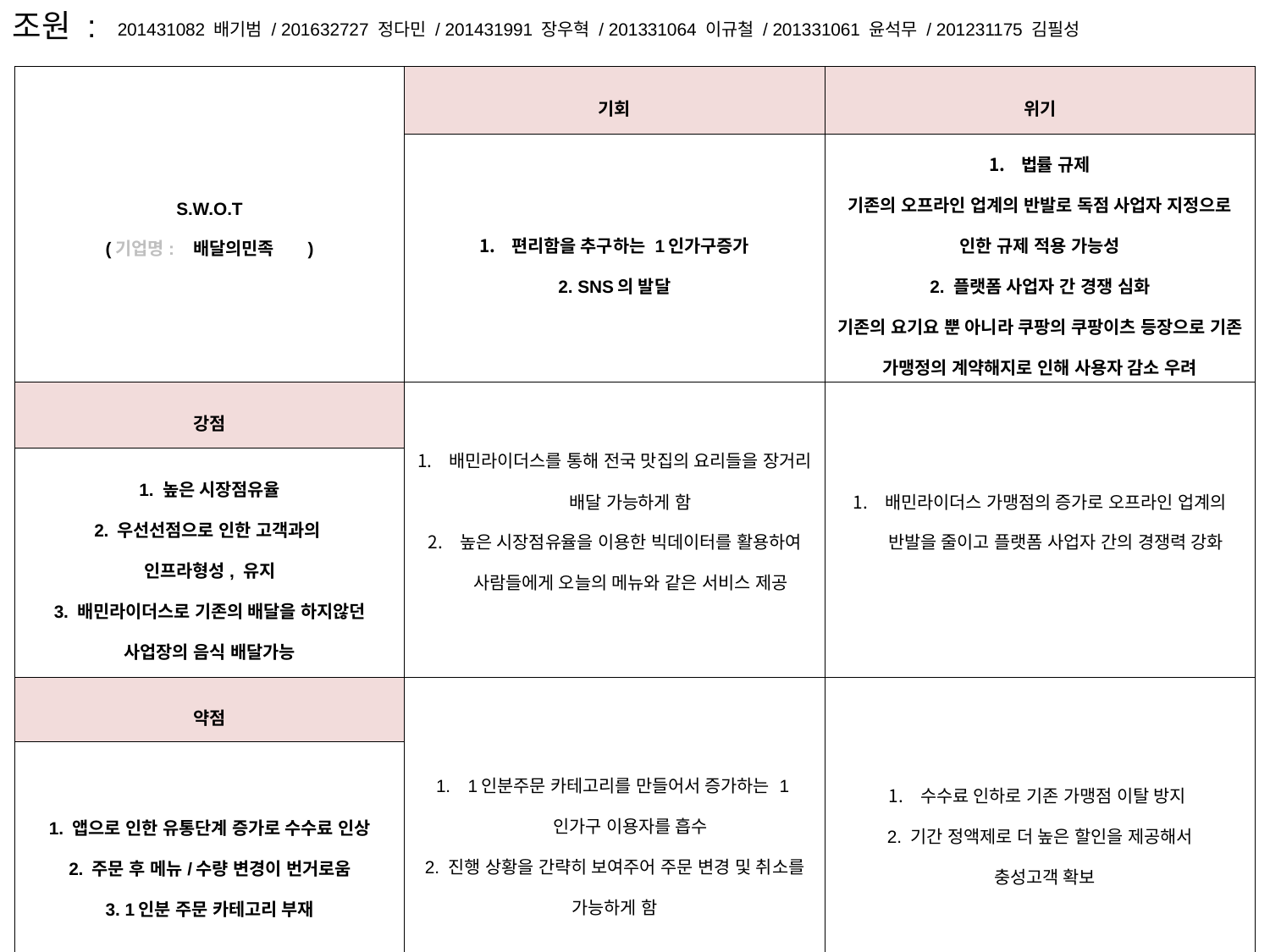

조원 :
201431082 배기범 / 201632727 정다민 / 201431991 장우혁 / 201331064 이규철 / 201331061 윤석무 / 201231175 김필성
| S.W.O.T (기업명: 배달의민족 ) | 기회 | 위기 |
| --- | --- | --- |
|  | 편리함을 추구하는 1인가구증가 2. SNS의 발달 | 법률 규제 기존의 오프라인 업계의 반발로 독점 사업자 지정으로 인한 규제 적용 가능성 2. 플랫폼 사업자 간 경쟁 심화 기존의 요기요 뿐 아니라 쿠팡의 쿠팡이츠 등장으로 기존 가맹정의 계약해지로 인해 사용자 감소 우려 |
| 강점 | 배민라이더스를 통해 전국 맛집의 요리들을 장거리 배달 가능하게 함 높은 시장점유율을 이용한 빅데이터를 활용하여 사람들에게 오늘의 메뉴와 같은 서비스 제공 | 배민라이더스 가맹점의 증가로 오프라인 업계의 반발을 줄이고 플랫폼 사업자 간의 경쟁력 강화 |
| 1. 높은 시장점유율 2. 우선선점으로 인한 고객과의 인프라형성, 유지 3. 배민라이더스로 기존의 배달을 하지않던 사업장의 음식 배달가능 |  |  |
| 약점 | 1인분주문 카테고리를 만들어서 증가하는 1인가구 이용자를 흡수 2. 진행 상황을 간략히 보여주어 주문 변경 및 취소를 가능하게 함 | 수수료 인하로 기존 가맹점 이탈 방지 2. 기간 정액제로 더 높은 할인을 제공해서 충성고객 확보 |
| 1. 앱으로 인한 유통단계 증가로 수수료 인상 2. 주문 후 메뉴/수량 변경이 번거로움 3. 1인분 주문 카테고리 부재 |  |  |